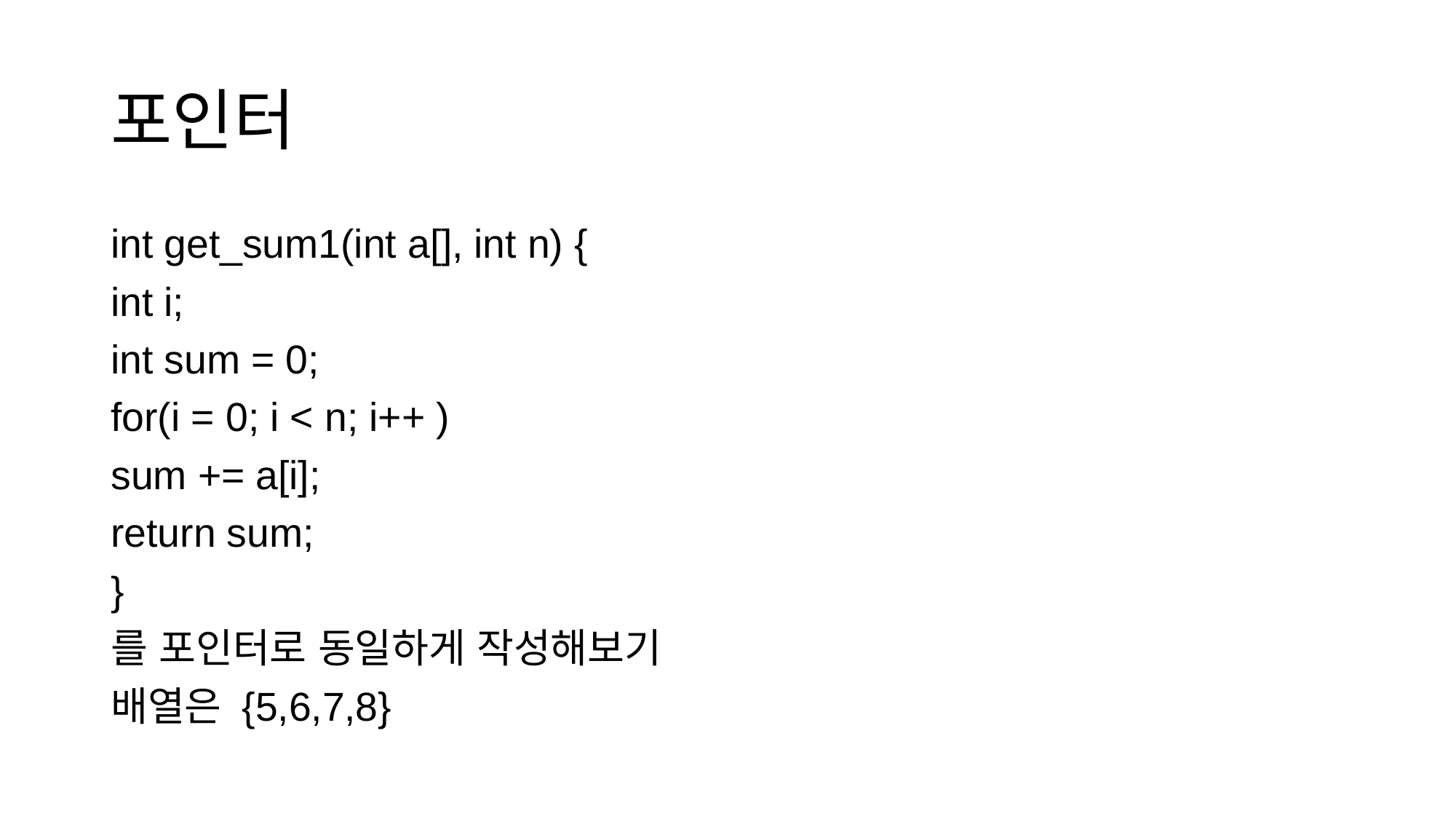

# 포인터
int get_sum1(int a[], int n) {
int i;
int sum = 0;
for(i = 0; i < n; i++ )
sum += a[i];
return sum;
}
를 포인터로 동일하게 작성해보기
배열은 {5,6,7,8}